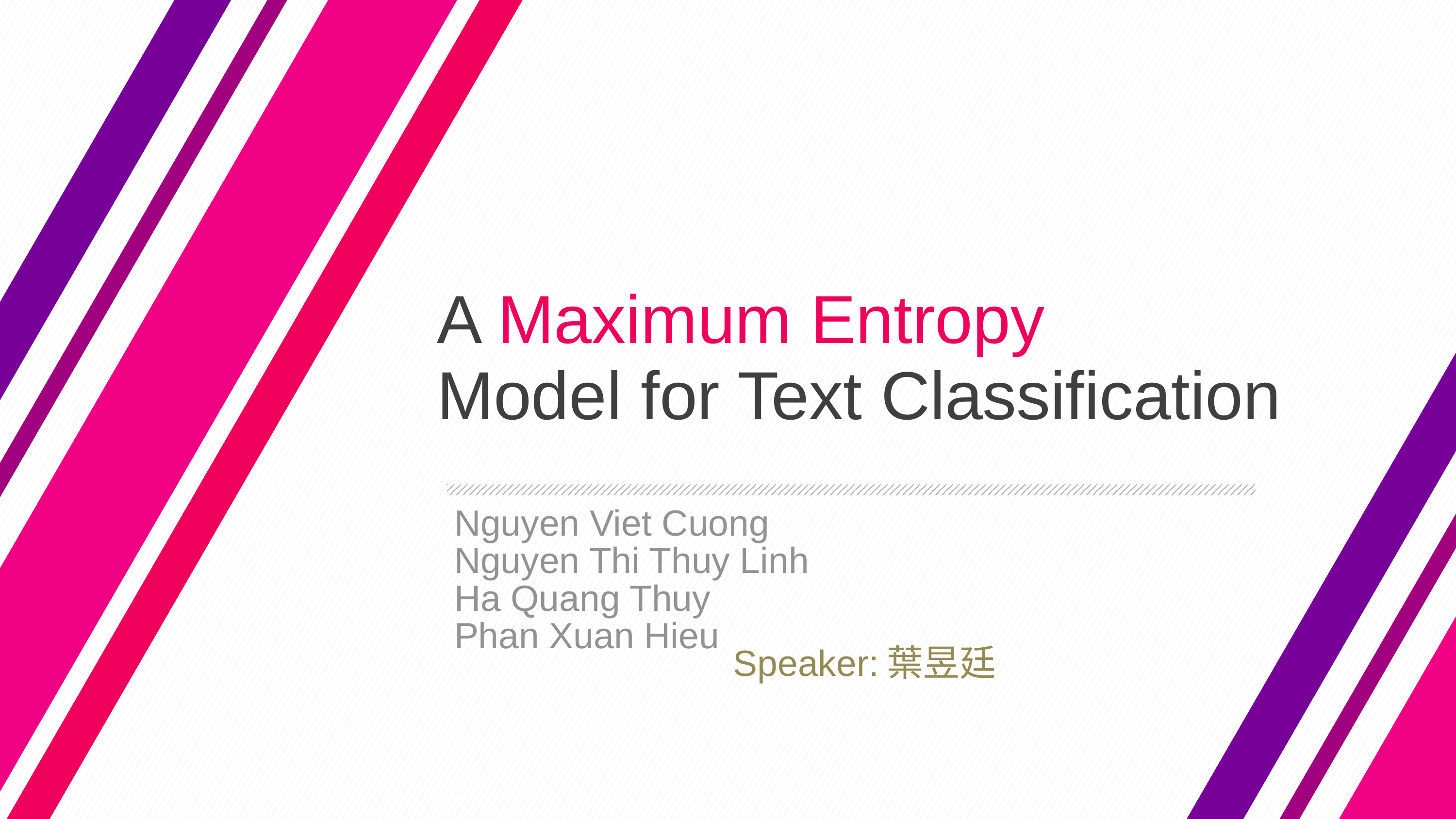

# A Maximum Entropy Model for Text Classification
Nguyen Viet Cuong
Nguyen Thi Thuy Linh
Ha Quang Thuy
Phan Xuan Hieu
  			      Speaker:葉昱廷